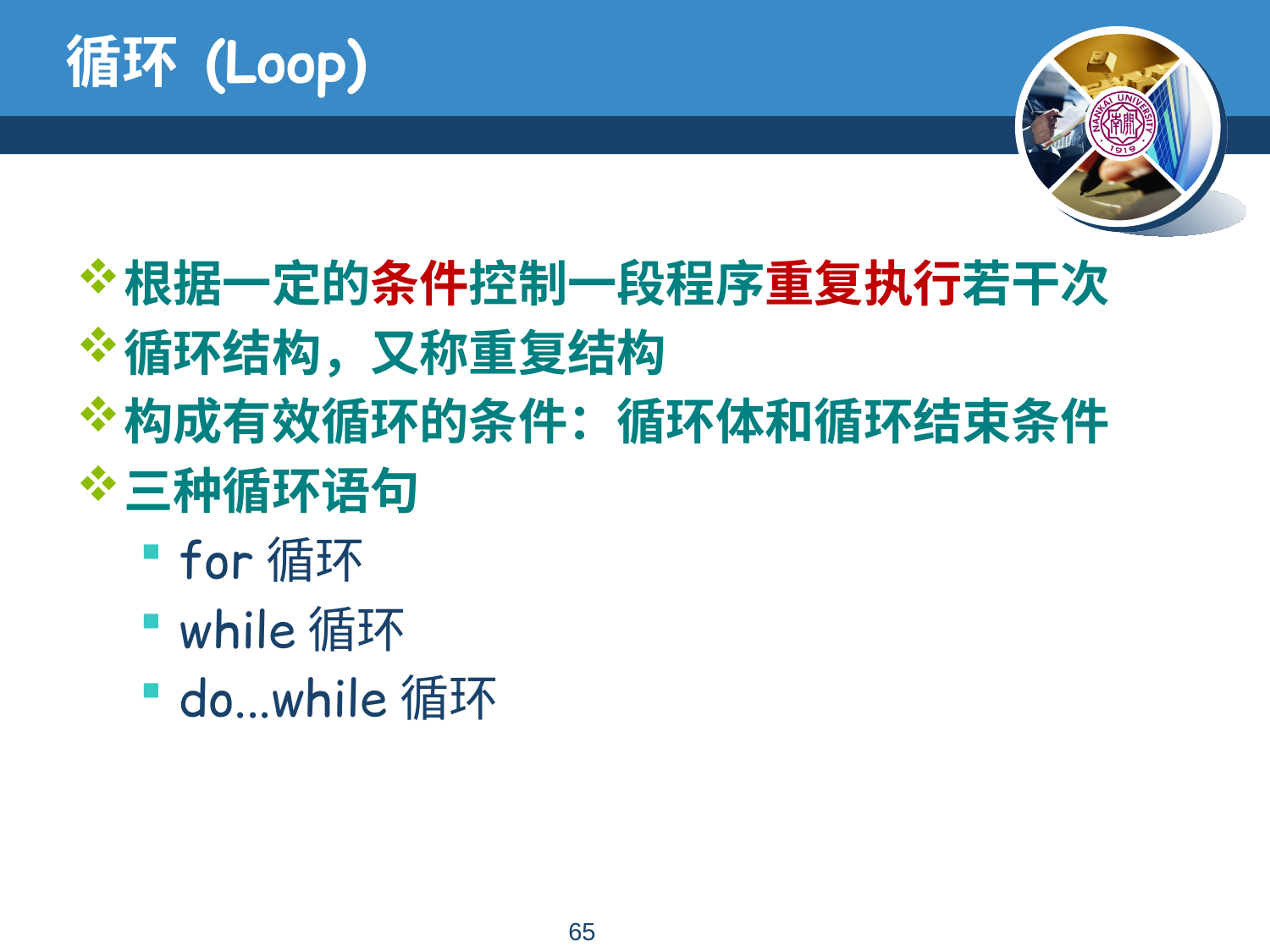

# 循环 (Loop)
根据一定的条件控制一段程序重复执行若干次
循环结构，又称重复结构
构成有效循环的条件：循环体和循环结束条件
三种循环语句
for循环
while循环
do...while循环

65